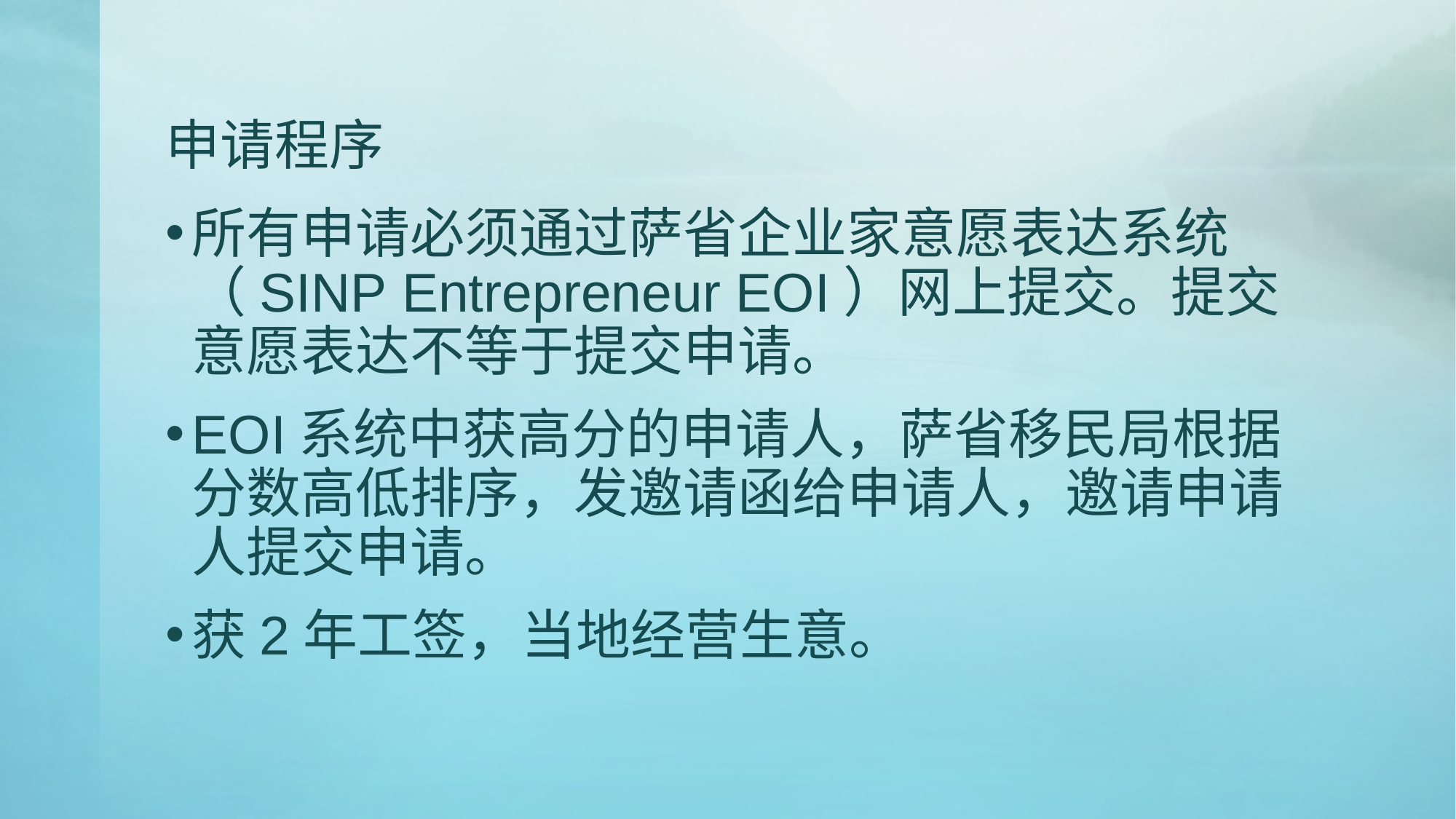

# 申请程序
所有申请必须通过萨省企业家意愿表达系统（SINP Entrepreneur EOI）网上提交。提交意愿表达不等于提交申请。
EOI系统中获高分的申请人，萨省移民局根据分数高低排序，发邀请函给申请人，邀请申请人提交申请。
获2年工签，当地经营生意。